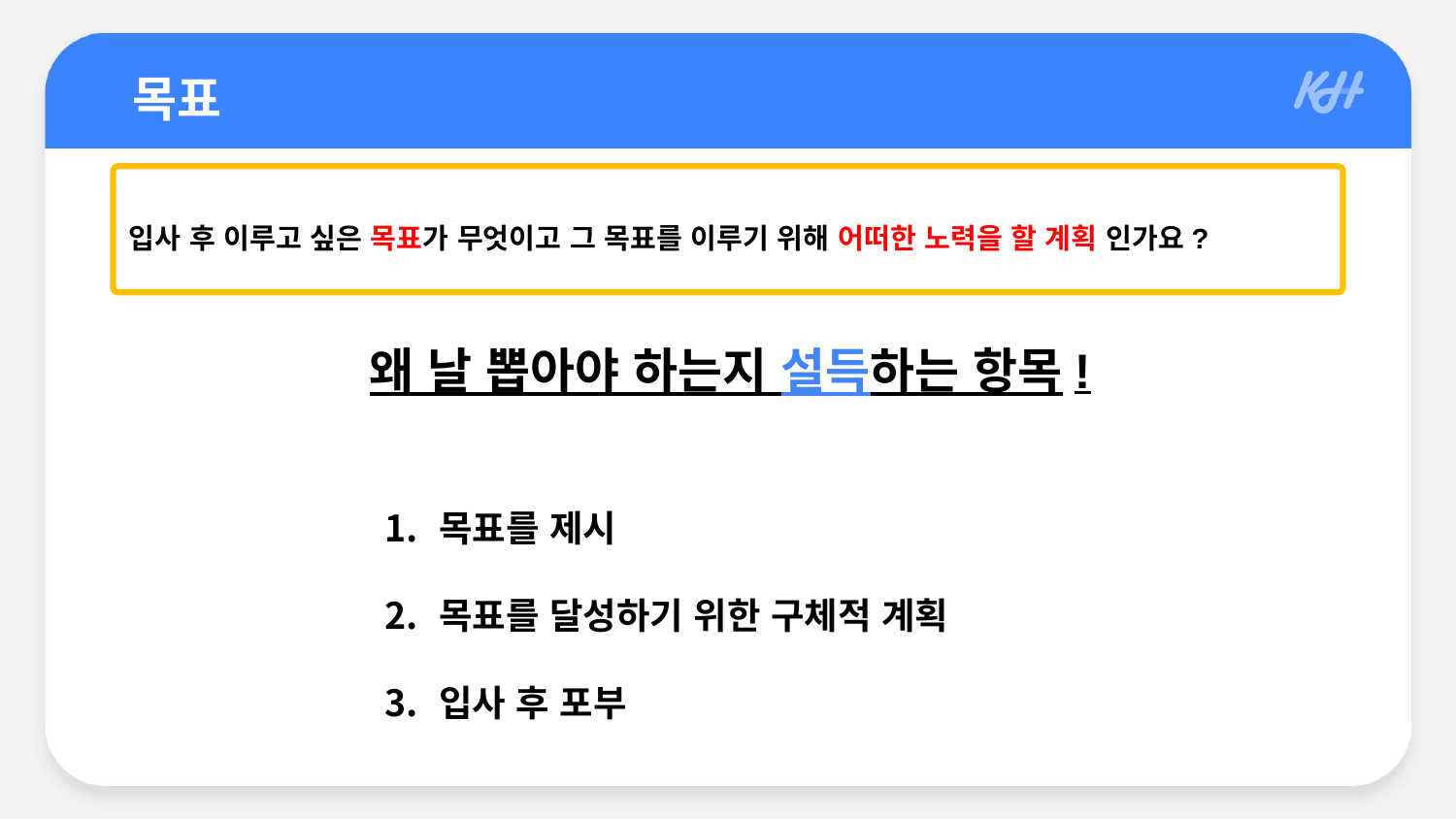

목표
입사 후 이루고 싶은 목표가 무엇이고 그 목표를 이루기 위해 어떠한 노력을 할 계획 인가요?
왜 날 뽑아야 하는지 설득하는 항목!
목표를 제시
목표를 달성하기 위한 구체적 계획
입사 후 포부